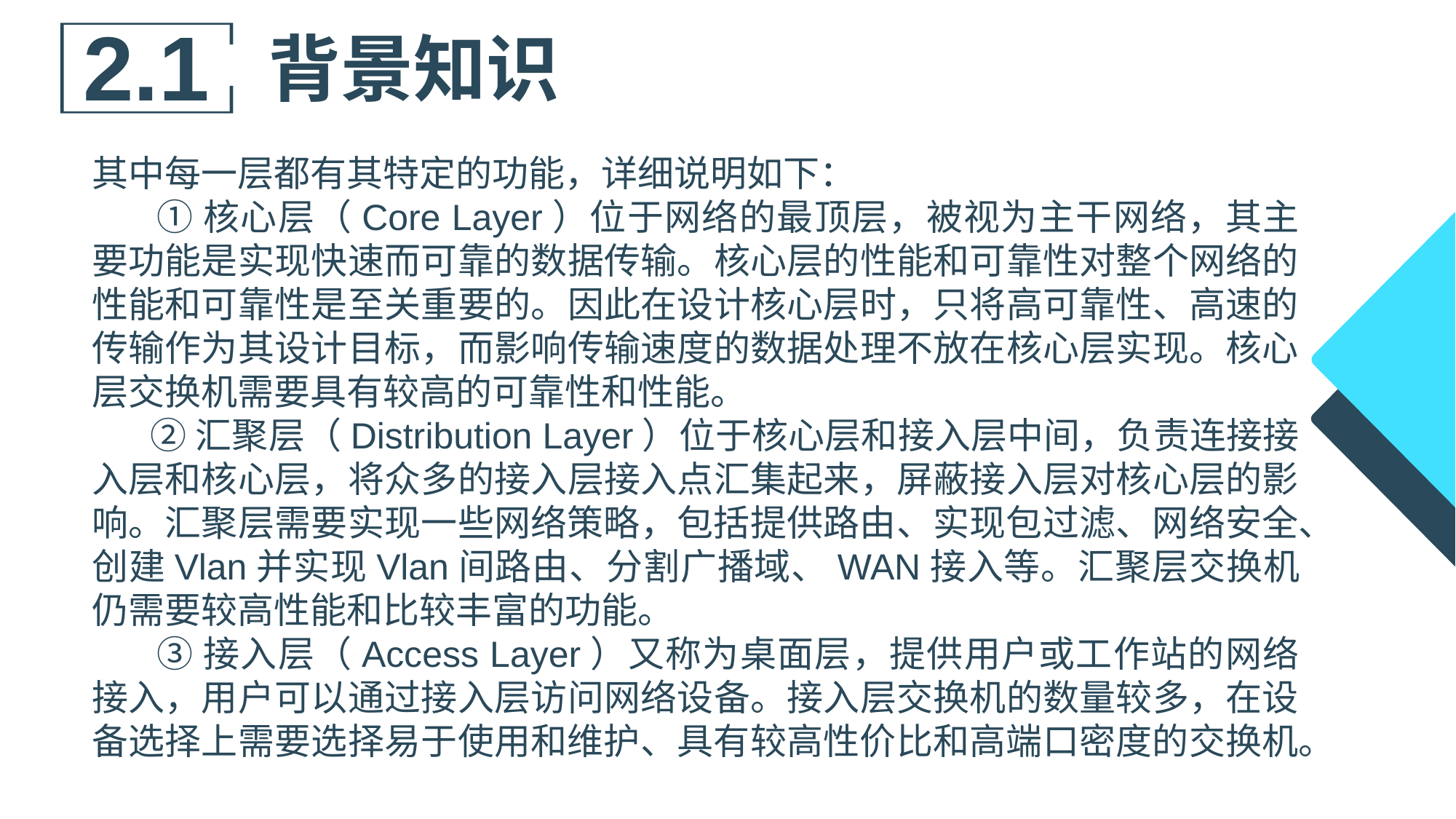

2.1

背景知识
其中每一层都有其特定的功能，详细说明如下：
       ①核心层（Core Layer）位于网络的最顶层，被视为主干网络，其主要功能是实现快速而可靠的数据传输。核心层的性能和可靠性对整个网络的性能和可靠性是至关重要的。因此在设计核心层时，只将高可靠性、高速的传输作为其设计目标，而影响传输速度的数据处理不放在核心层实现。核心层交换机需要具有较高的可靠性和性能。
       ②汇聚层（Distribution Layer）位于核心层和接入层中间，负责连接接入层和核心层，将众多的接入层接入点汇集起来，屏蔽接入层对核心层的影响。汇聚层需要实现一些网络策略，包括提供路由、实现包过滤、网络安全、创建Vlan并实现Vlan间路由、分割广播域、WAN接入等。汇聚层交换机仍需要较高性能和比较丰富的功能。
       ③接入层（Access Layer）又称为桌面层，提供用户或工作站的网络接入，用户可以通过接入层访问网络设备。接入层交换机的数量较多，在设备选择上需要选择易于使用和维护、具有较高性价比和高端口密度的交换机。